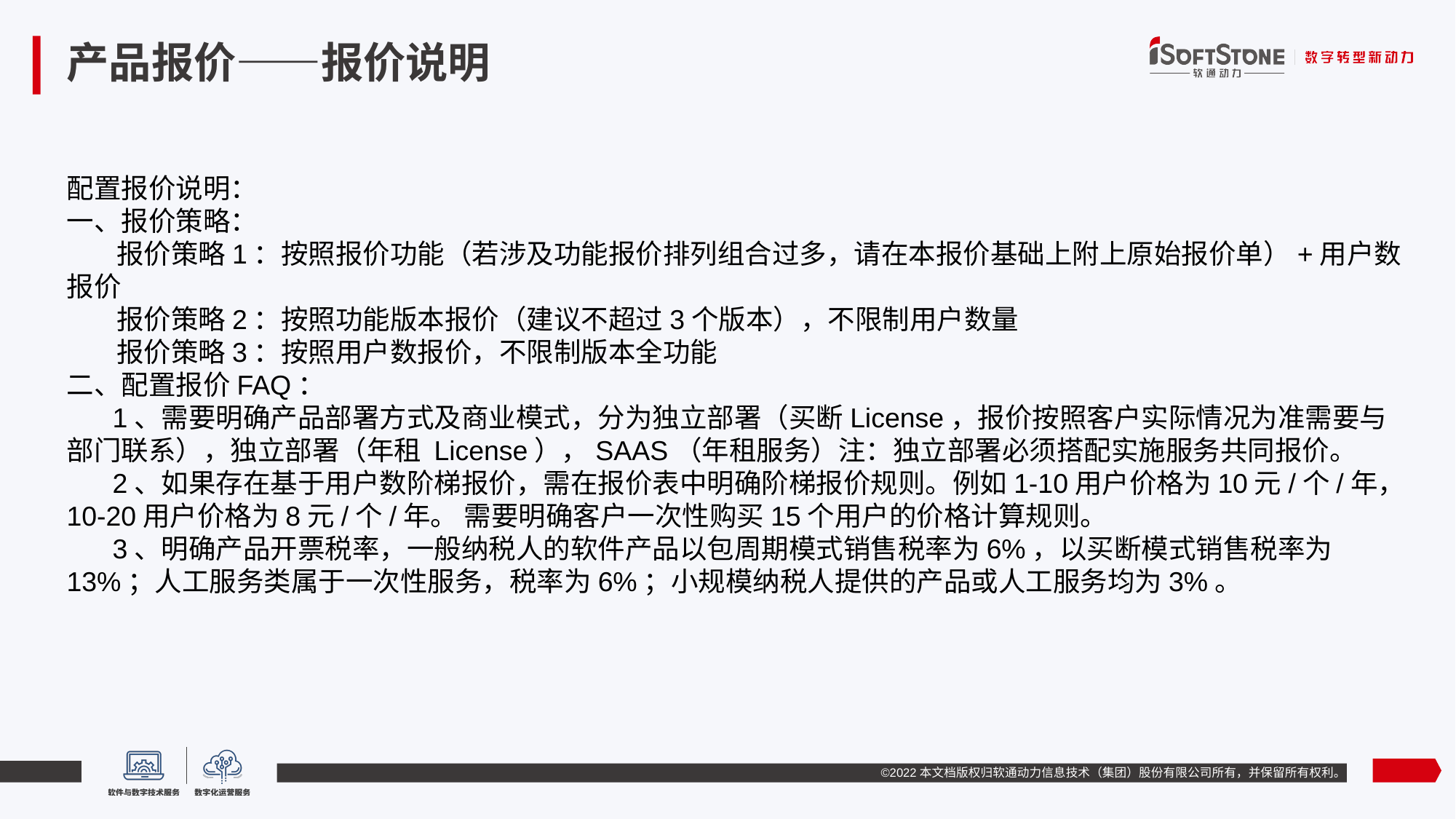

# 产品报价——报价说明
配置报价说明：
一、报价策略：
       报价策略1：按照报价功能（若涉及功能报价排列组合过多，请在本报价基础上附上原始报价单）+用户数报价
       报价策略2：按照功能版本报价（建议不超过3个版本），不限制用户数量
       报价策略3：按照用户数报价，不限制版本全功能
二、配置报价FAQ：
      1、需要明确产品部署方式及商业模式，分为独立部署（买断License，报价按照客户实际情况为准需要与部门联系），独立部署（年租 License），SAAS（年租服务）注：独立部署必须搭配实施服务共同报价。
      2、如果存在基于用户数阶梯报价，需在报价表中明确阶梯报价规则。例如1-10用户价格为10元/个/年，10-20用户价格为8元/个/年。 需要明确客户一次性购买15个用户的价格计算规则。
      3、明确产品开票税率，一般纳税人的软件产品以包周期模式销售税率为6%，以买断模式销售税率为13%；人工服务类属于一次性服务，税率为6%；小规模纳税人提供的产品或人工服务均为3%。
9